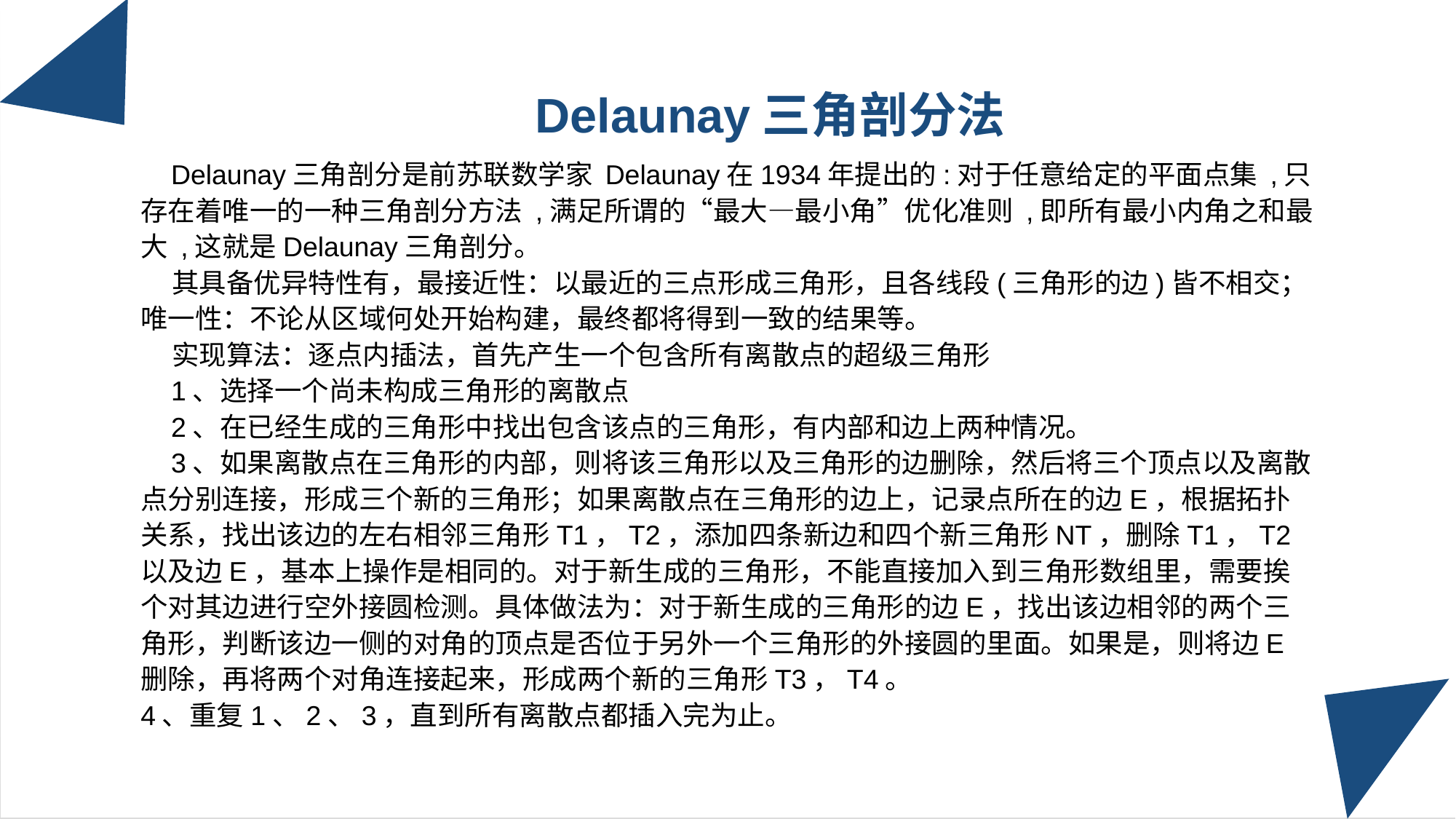

Delaunay三角剖分法
    Delaunay三角剖分是前苏联数学家 Delaunay在1934年提出的:对于任意给定的平面点集 ,只存在着唯一的一种三角剖分方法 ,满足所谓的“最大—最小角”优化准则 ,即所有最小内角之和最大 ,这就是Delaunay三角剖分。
    其具备优异特性有，最接近性：以最近的三点形成三角形，且各线段(三角形的边)皆不相交；
唯一性：不论从区域何处开始构建，最终都将得到一致的结果等。
    实现算法：逐点内插法，首先产生一个包含所有离散点的超级三角形
    1、选择一个尚未构成三角形的离散点
    2、在已经生成的三角形中找出包含该点的三角形，有内部和边上两种情况。
    3、如果离散点在三角形的内部，则将该三角形以及三角形的边删除，然后将三个顶点以及离散点分别连接，形成三个新的三角形；如果离散点在三角形的边上，记录点所在的边E，根据拓扑关系，找出该边的左右相邻三角形T1，T2，添加四条新边和四个新三角形NT，删除T1，T2以及边E，基本上操作是相同的。对于新生成的三角形，不能直接加入到三角形数组里，需要挨个对其边进行空外接圆检测。具体做法为：对于新生成的三角形的边E，找出该边相邻的两个三角形，判断该边一侧的对角的顶点是否位于另外一个三角形的外接圆的里面。如果是，则将边E删除，再将两个对角连接起来，形成两个新的三角形T3，T4。
4、重复1、2、3，直到所有离散点都插入完为止。